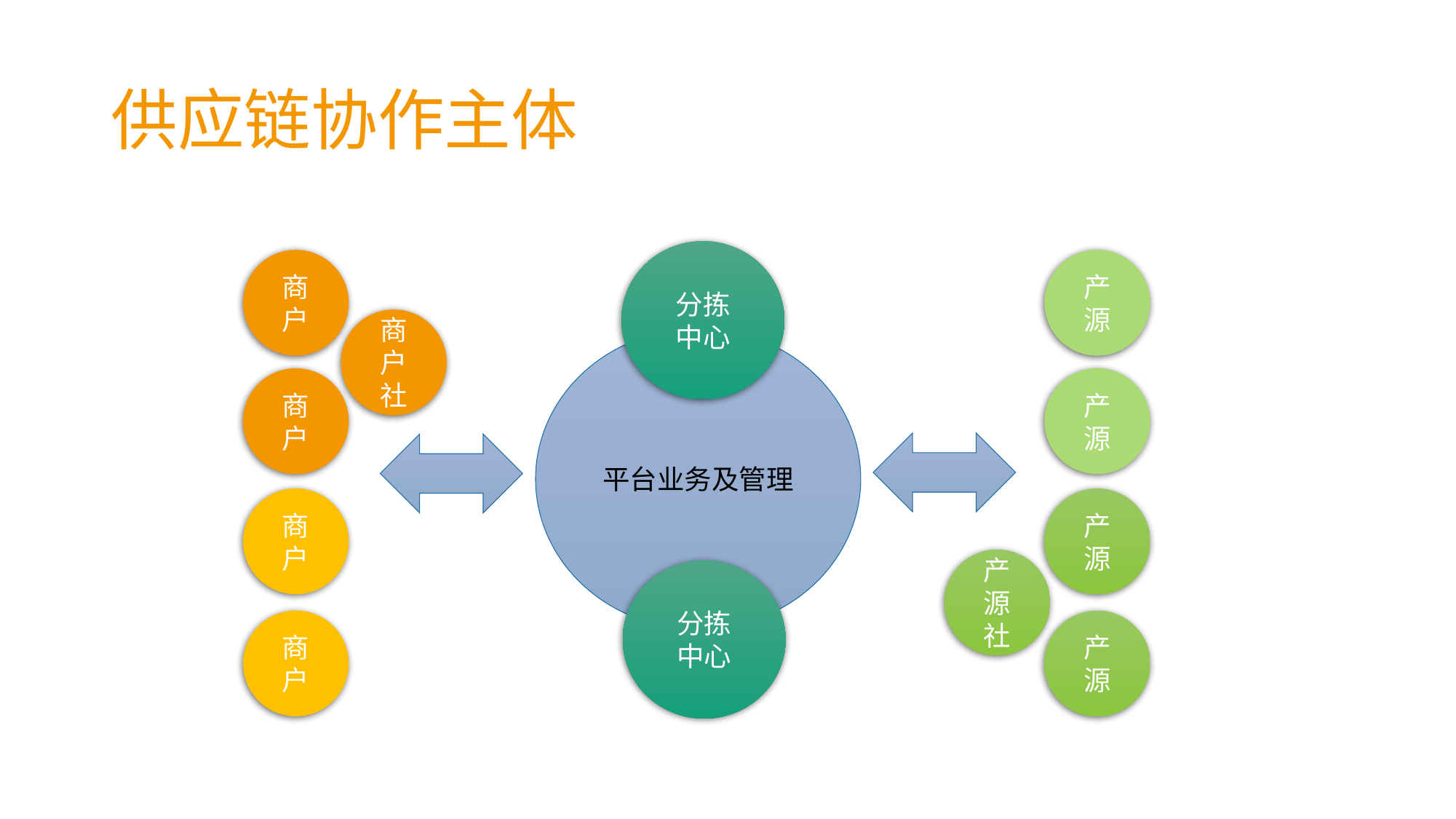

# 供应链协作主体
分拣
中心
商户
商户社
商户
产源
平台业务及管理
产源

产源
产源社
产源
商户
分拣
中心
商户